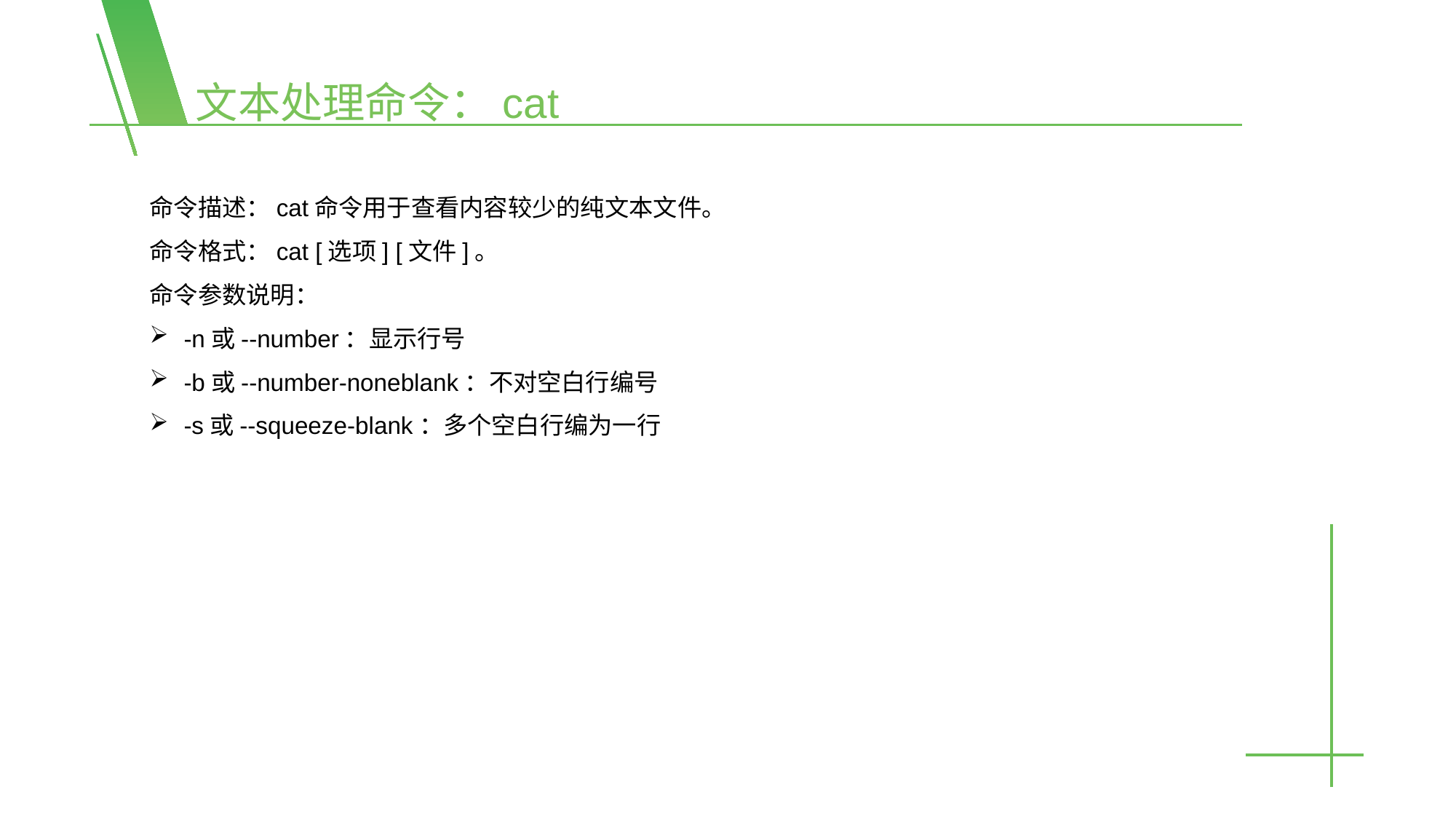

文本处理命令：cat
命令描述：cat命令用于查看内容较少的纯文本文件。
命令格式：cat [选项] [文件]。
命令参数说明：
-n或--number：显示行号
-b或--number-noneblank：不对空白行编号
-s或--squeeze-blank：多个空白行编为一行